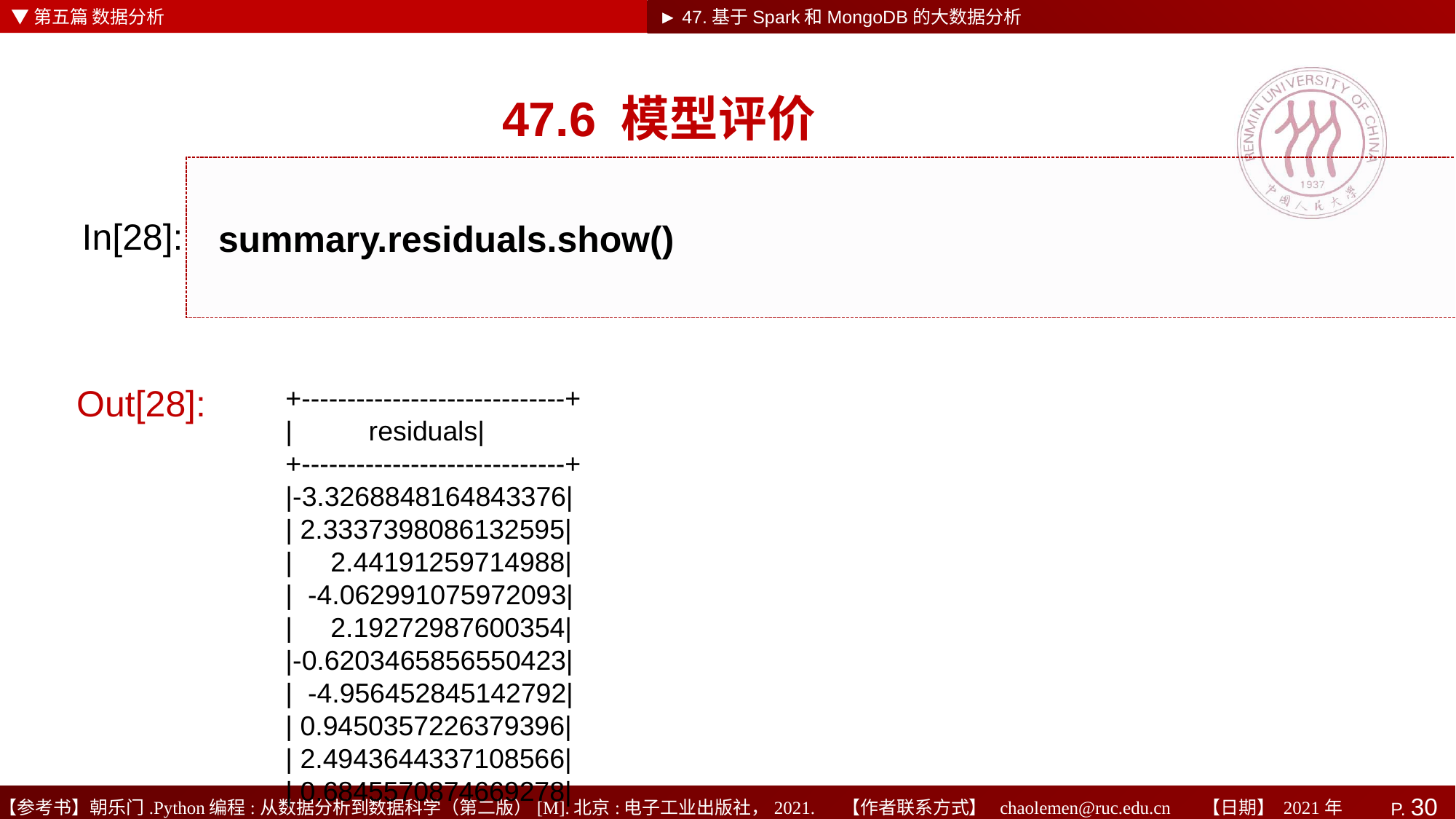

▼第五篇 数据分析
►
► 47.基于Spark和MongoDB的大数据分析
# 47.6 模型评价
summary.residuals.show()
In[28]:
Out[28]:
      +-----------------------------+
      |          residuals|
      +-----------------------------+
      |-3.3268848164843376|
      | 2.3337398086132595|
      |     2.44191259714988|
      |  -4.062991075972093|
      |     2.19272987600354|
      |-0.6203465856550423|
      |  -4.956452845142792|
      | 0.9450357226379396|
      | 2.4943644337108566|
      | 0.6845570874669278|